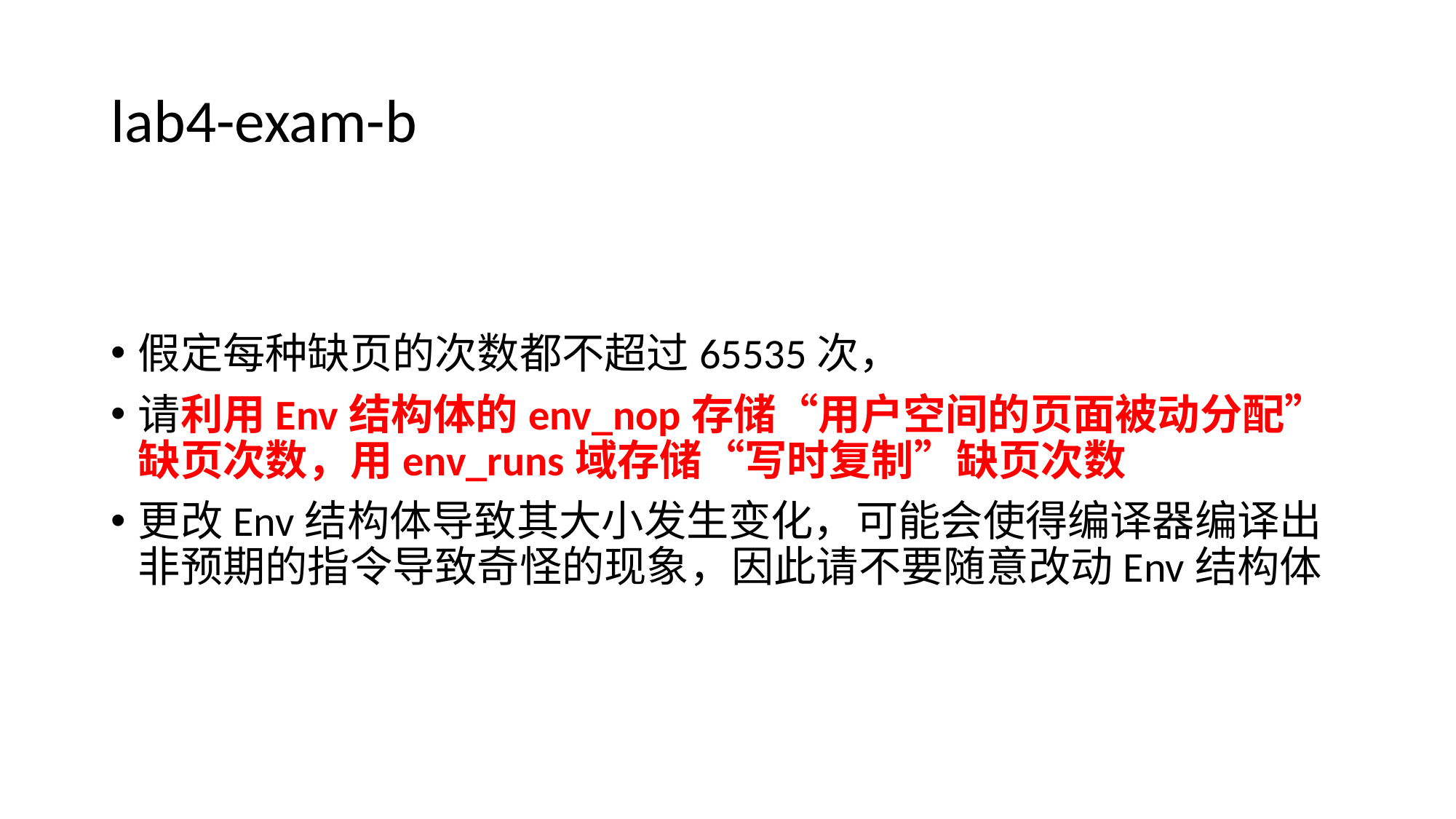

lab4-exam-b
假定每种缺页的次数都不超过65535次，
请利用Env结构体的env_nop存储“用户空间的页面被动分配”缺页次数，用env_runs域存储“写时复制”缺页次数
更改Env结构体导致其大小发生变化，可能会使得编译器编译出非预期的指令导致奇怪的现象，因此请不要随意改动Env结构体